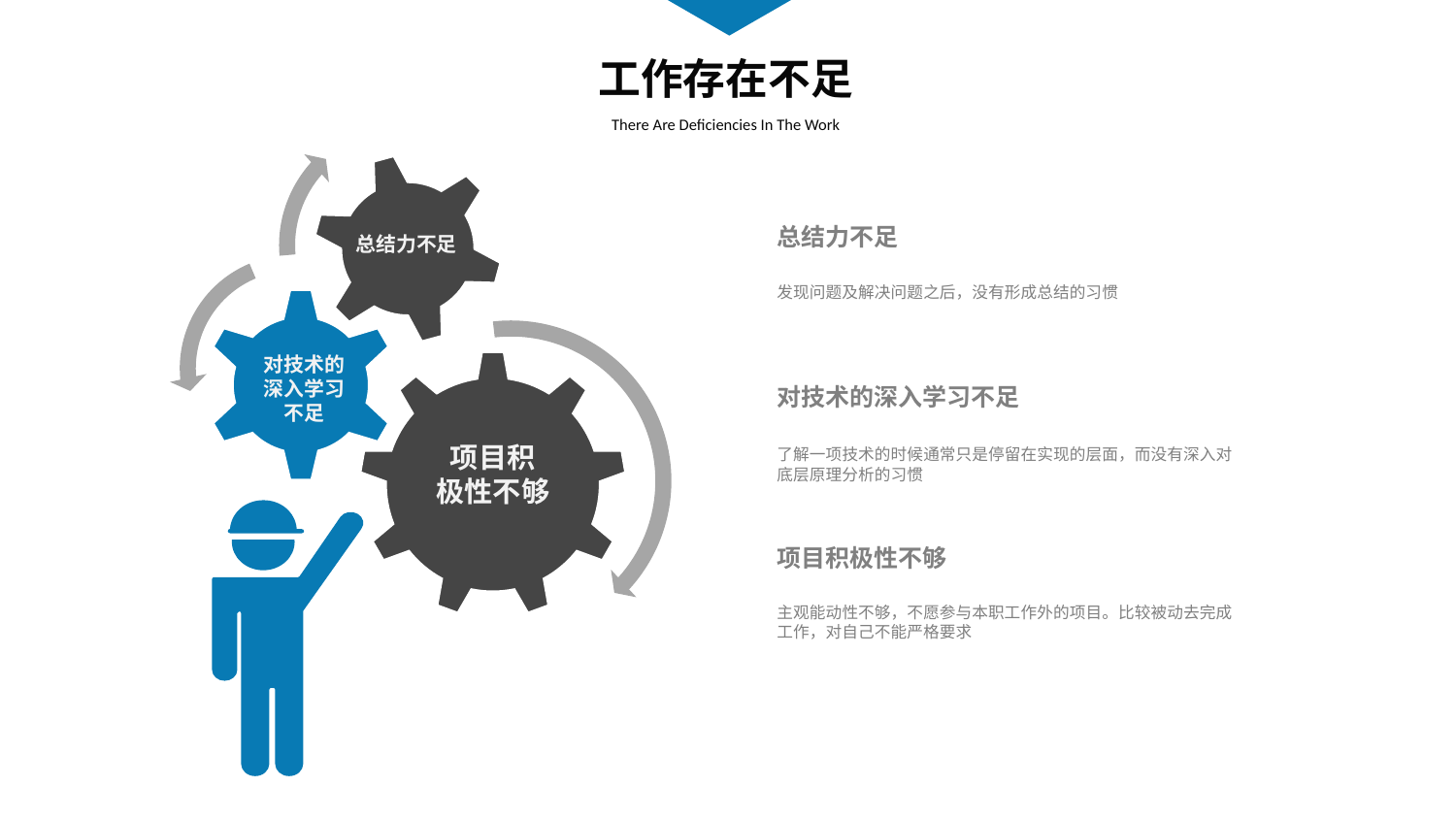

工作存在不足
There Are Deficiencies In The Work

总结力不足

对技术的
深入学习
不足

项目积
极性不够
总结力不足
发现问题及解决问题之后，没有形成总结的习惯
对技术的深入学习不足
了解一项技术的时候通常只是停留在实现的层面，而没有深入对底层原理分析的习惯

项目积极性不够
主观能动性不够，不愿参与本职工作外的项目。比较被动去完成工作，对自己不能严格要求